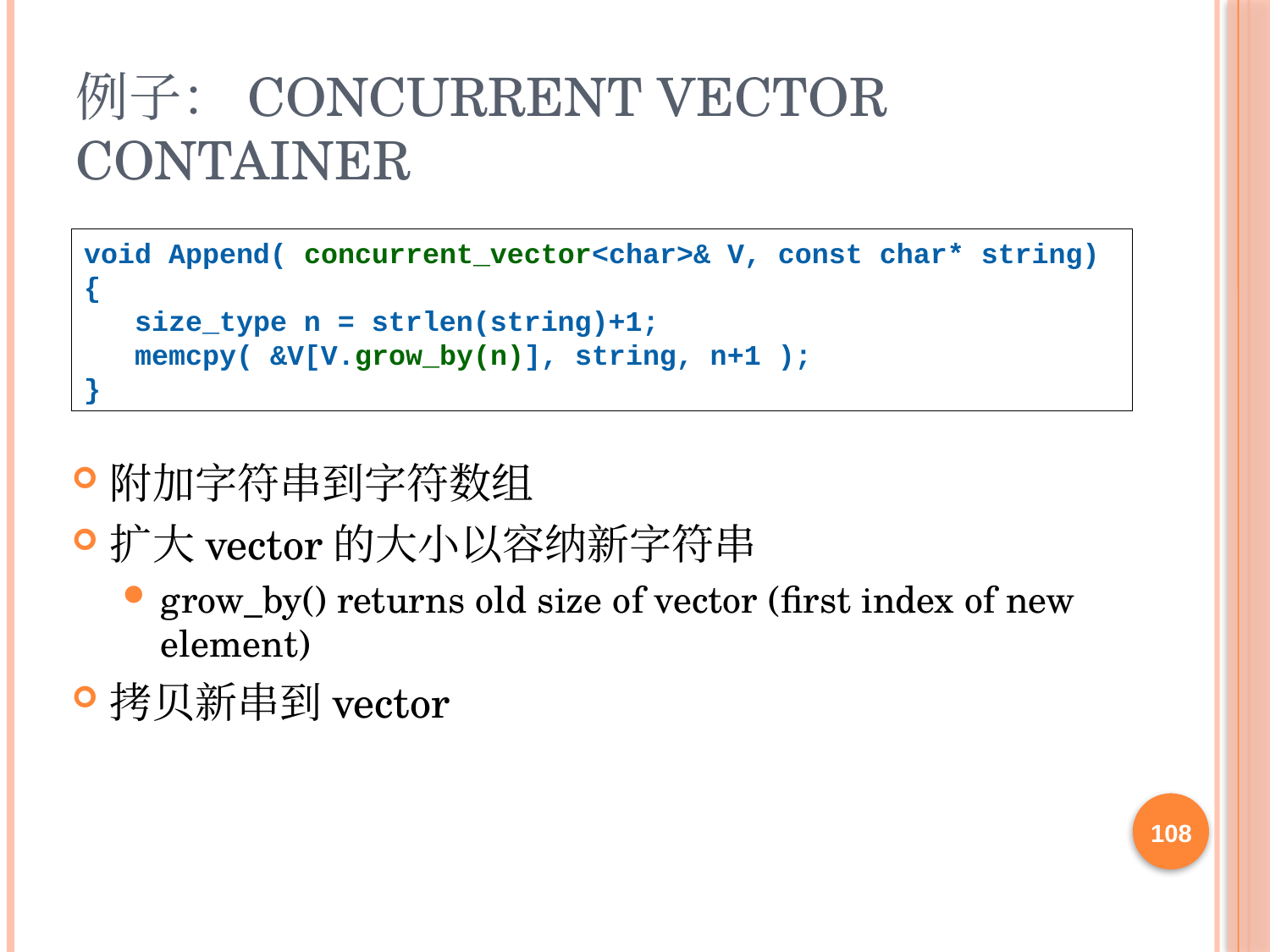

# 例子：Concurrent Vector Container
void Append( concurrent_vector<char>& V, const char* string) {
   size_type n = strlen(string)+1;
   memcpy( &V[V.grow_by(n)], string, n+1 );
}
附加字符串到字符数组
扩大vector的大小以容纳新字符串
grow_by() returns old size of vector (first index of new element)
拷贝新串到vector
108
108